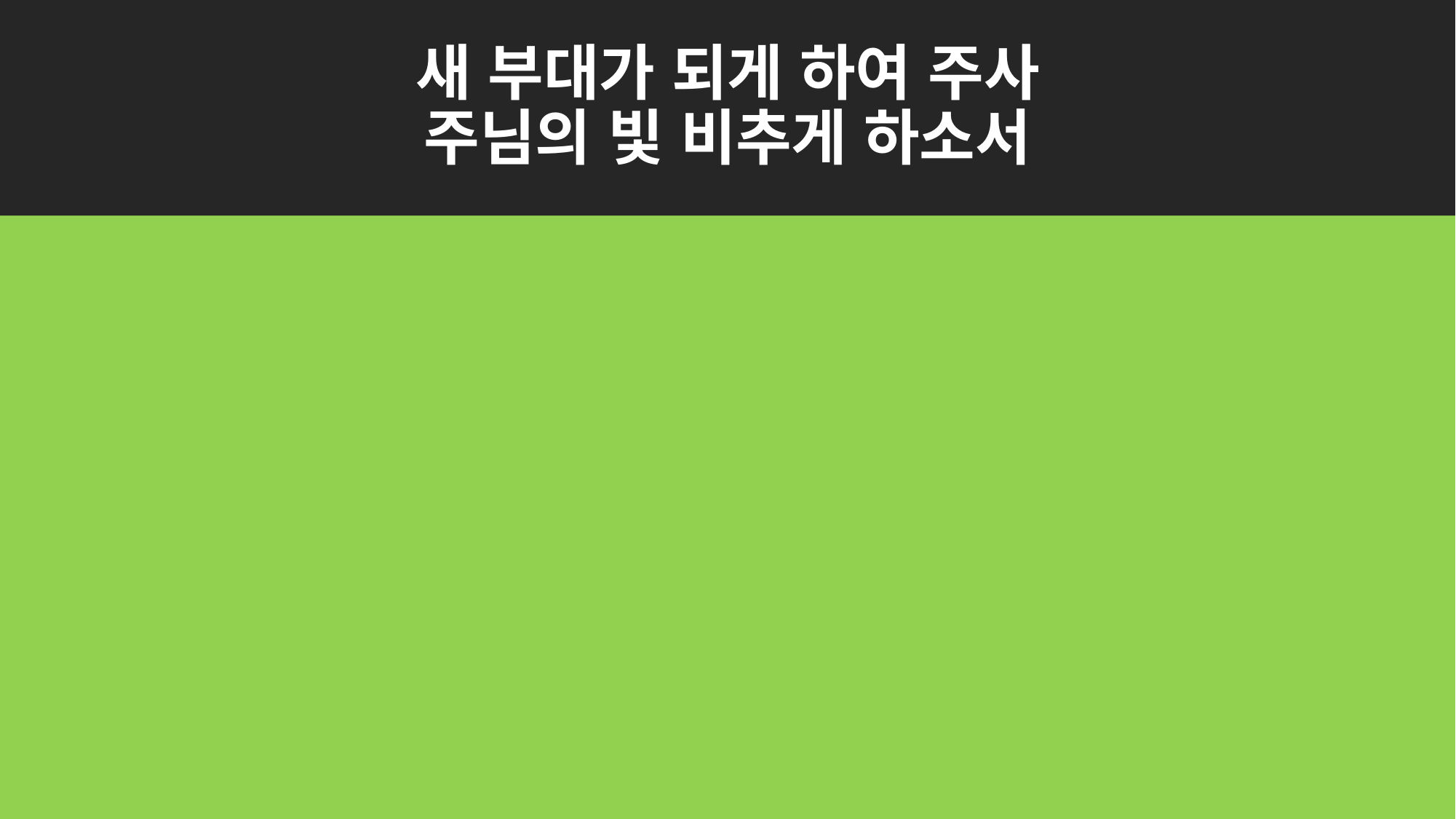

# 새 부대가 되게 하여 주사 주님의 빛 비추게 하소서